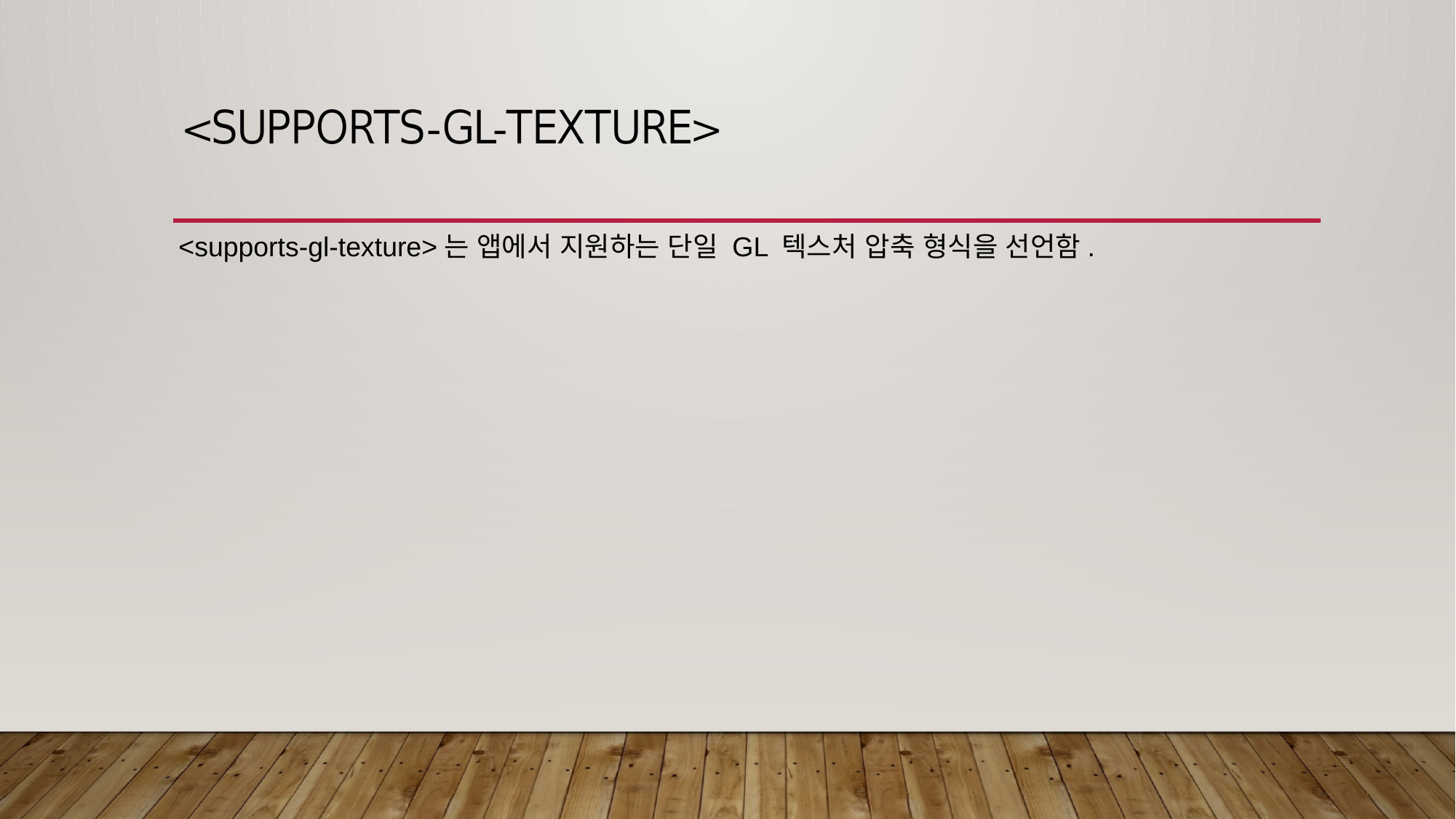

# <supports-gl-texture>
<supports-gl-texture>는 앱에서 지원하는 단일 GL 텍스처 압축 형식을 선언함.